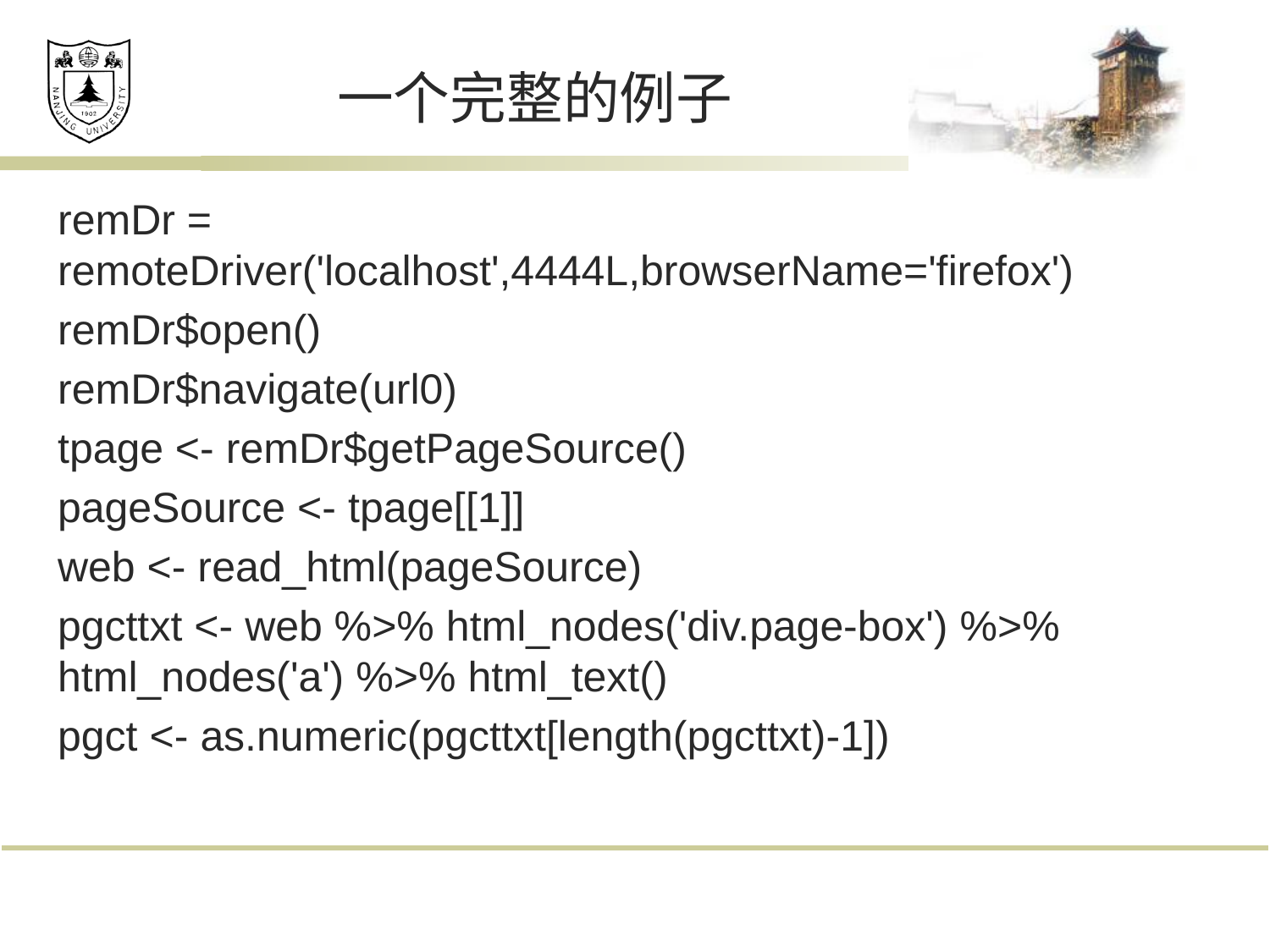

# 一个完整的例子
remDr = remoteDriver('localhost',4444L,browserName='firefox')
remDr$open()
remDr$navigate(url0)
tpage <- remDr$getPageSource()
pageSource <- tpage[[1]]
web <- read_html(pageSource)
pgcttxt <- web %>% html_nodes('div.page-box') %>% html_nodes('a') %>% html_text()
pgct <- as.numeric(pgcttxt[length(pgcttxt)-1])